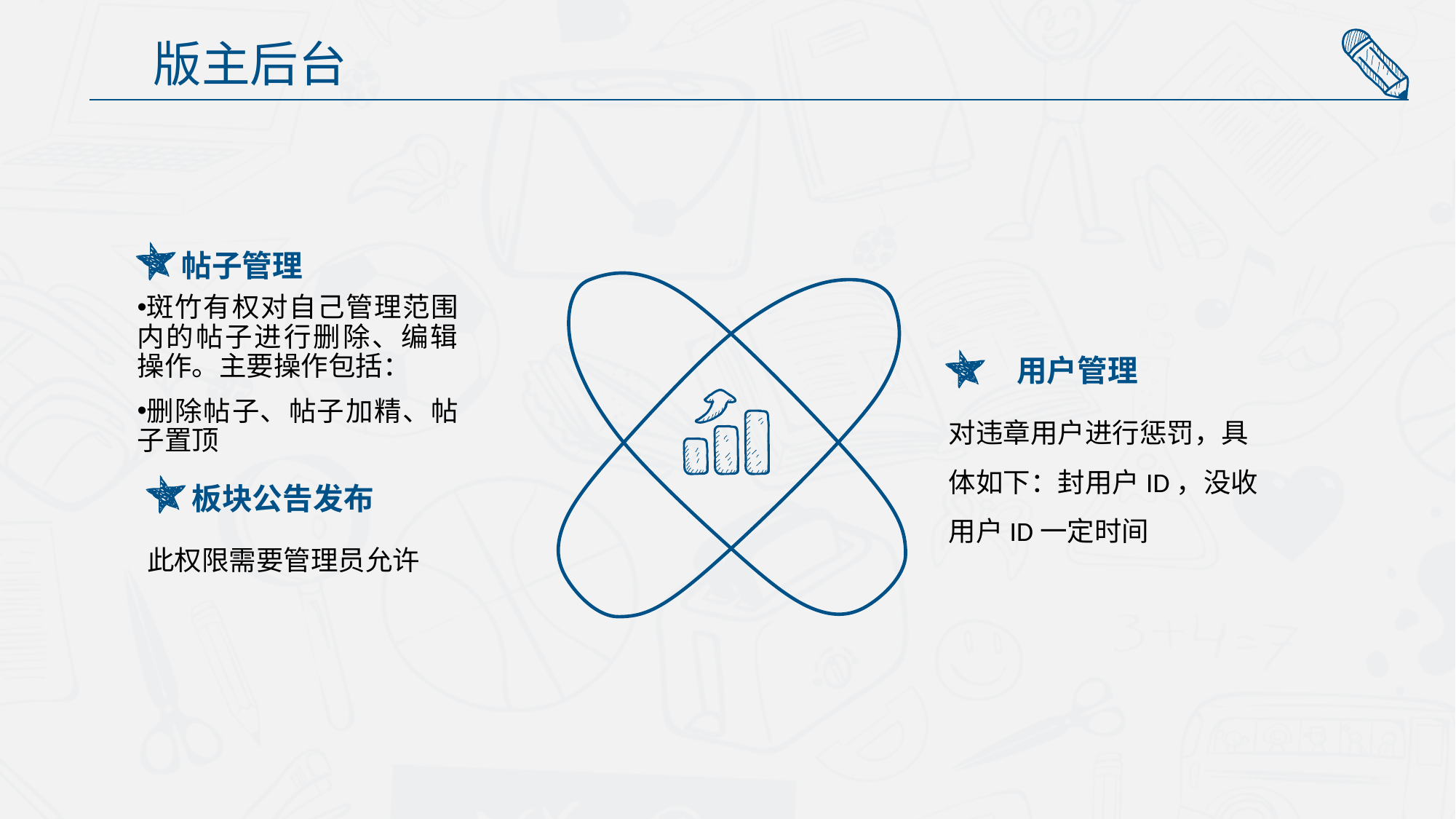

版主后台
帖子管理

斑竹有权对自己管理范围内的帖子进行删除、编辑操作。主要操作包括：
删除帖子、帖子加精、帖子置顶

用户管理

对违章用户进行惩罚，具体如下：封用户ID，没收用户ID一定时间

板块公告发布

此权限需要管理员允许